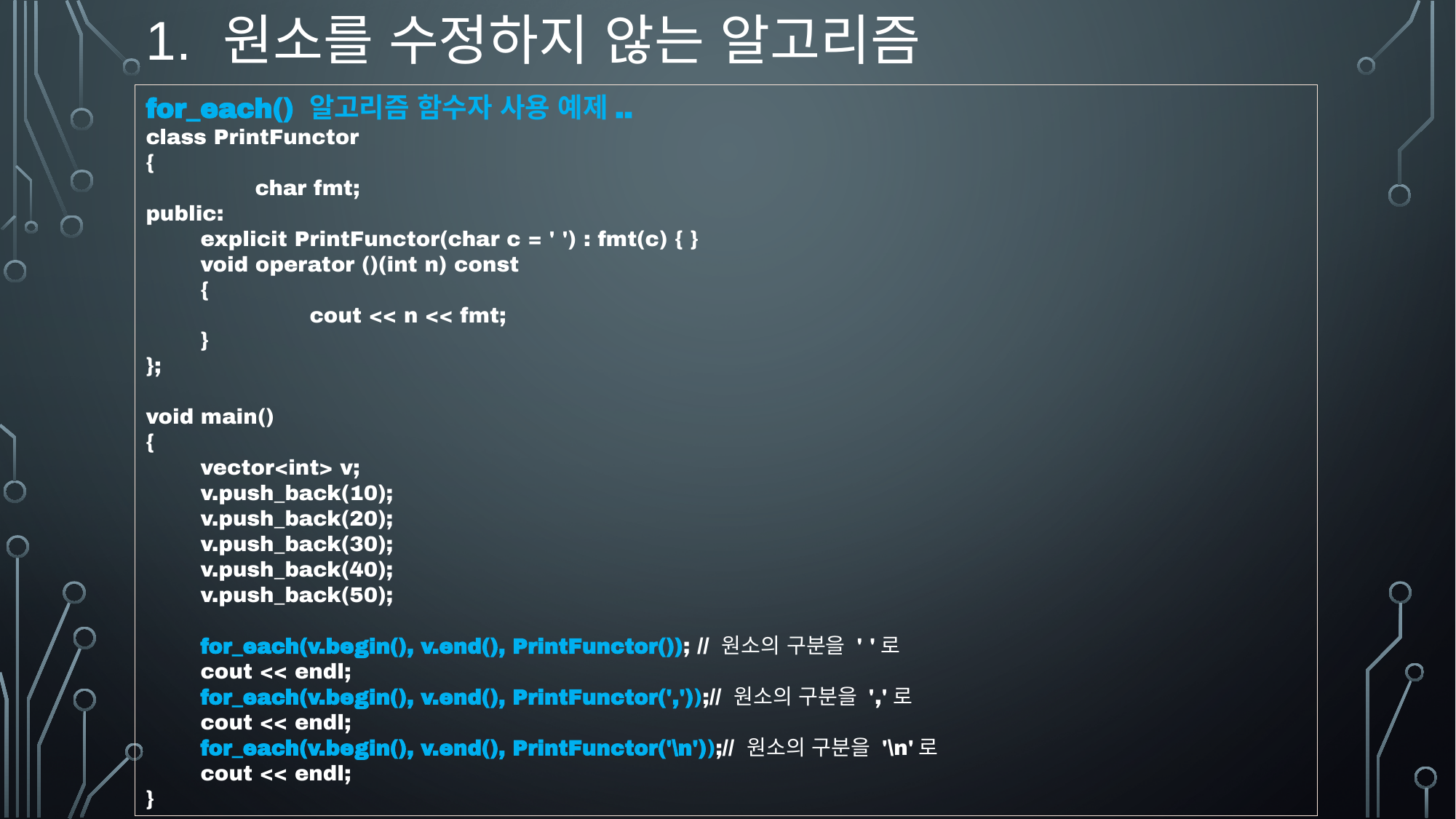

# 1. 원소를 수정하지 않는 알고리즘
for_each() 알고리즘 함수자 사용 예제..
class PrintFunctor
{
	char fmt;
public:
explicit PrintFunctor(char c = ' ') : fmt(c) { }
void operator ()(int n) const
{
	cout << n << fmt;
}
};

void main()
{
vector<int> v;
v.push_back(10);
v.push_back(20);
v.push_back(30);
v.push_back(40);
v.push_back(50);

for_each(v.begin(), v.end(), PrintFunctor()); // 원소의 구분을 ' '로
cout << endl;
for_each(v.begin(), v.end(), PrintFunctor(','));// 원소의 구분을 ','로
cout << endl;
for_each(v.begin(), v.end(), PrintFunctor('\n'));// 원소의 구분을 '\n'로
cout << endl;
}